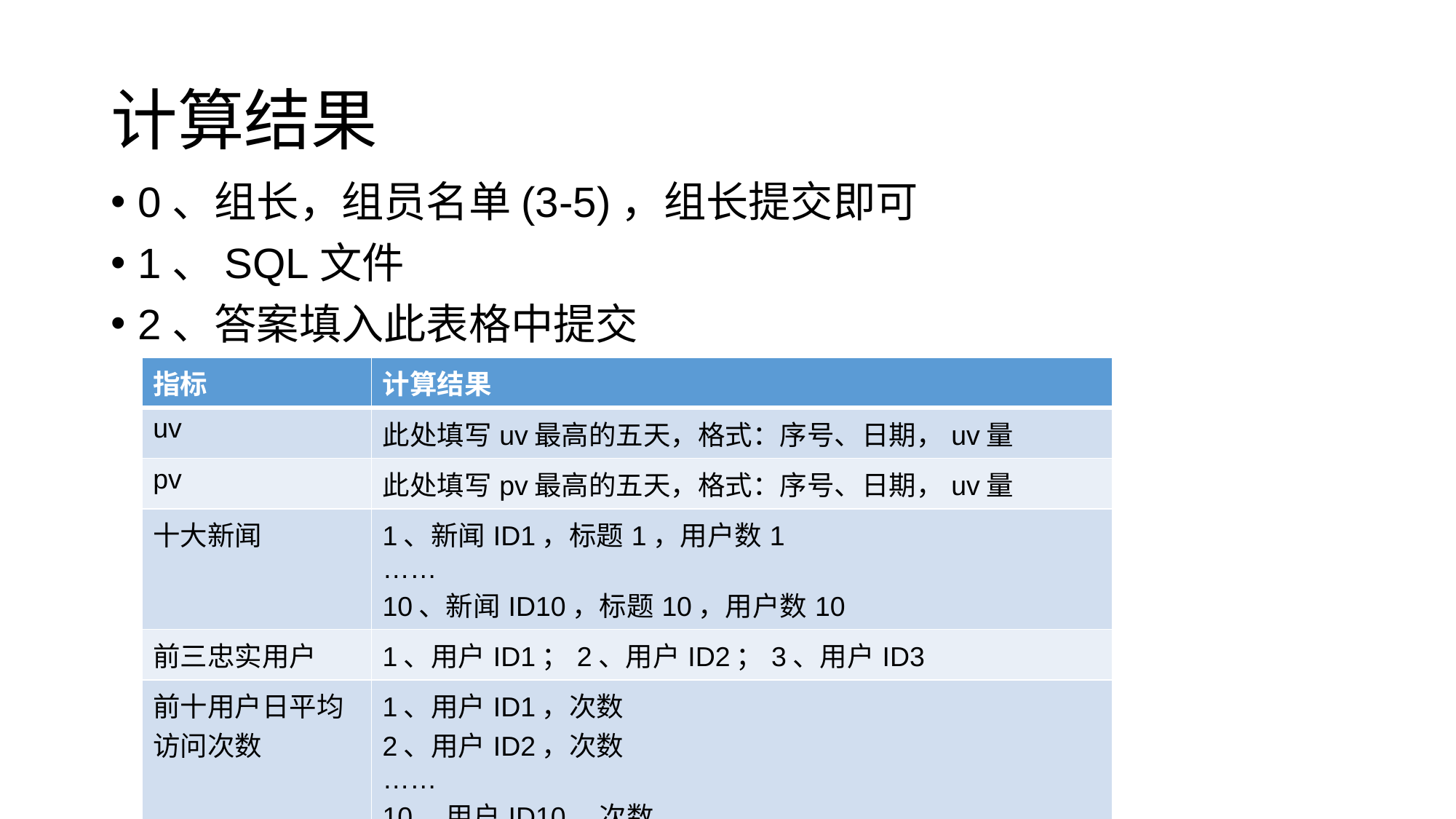

# 计算结果
0、组长，组员名单(3-5)，组长提交即可
1、SQL文件
2、答案填入此表格中提交

| 指标 | 计算结果 |
| --- | --- |
| uv | 此处填写uv最高的五天，格式：序号、日期，uv量 |
| pv | 此处填写pv最高的五天，格式：序号、日期，uv量 |
| 十大新闻 | 1、新闻ID1，标题1，用户数1 …… 10、新闻ID10，标题10，用户数10 |
| 前三忠实用户 | 1、用户ID1；2、用户ID2；3、用户ID3 |
| 前十用户日平均访问次数 | 1、用户ID1，次数 2、用户ID2，次数 …… 10、用户ID10，次数 |